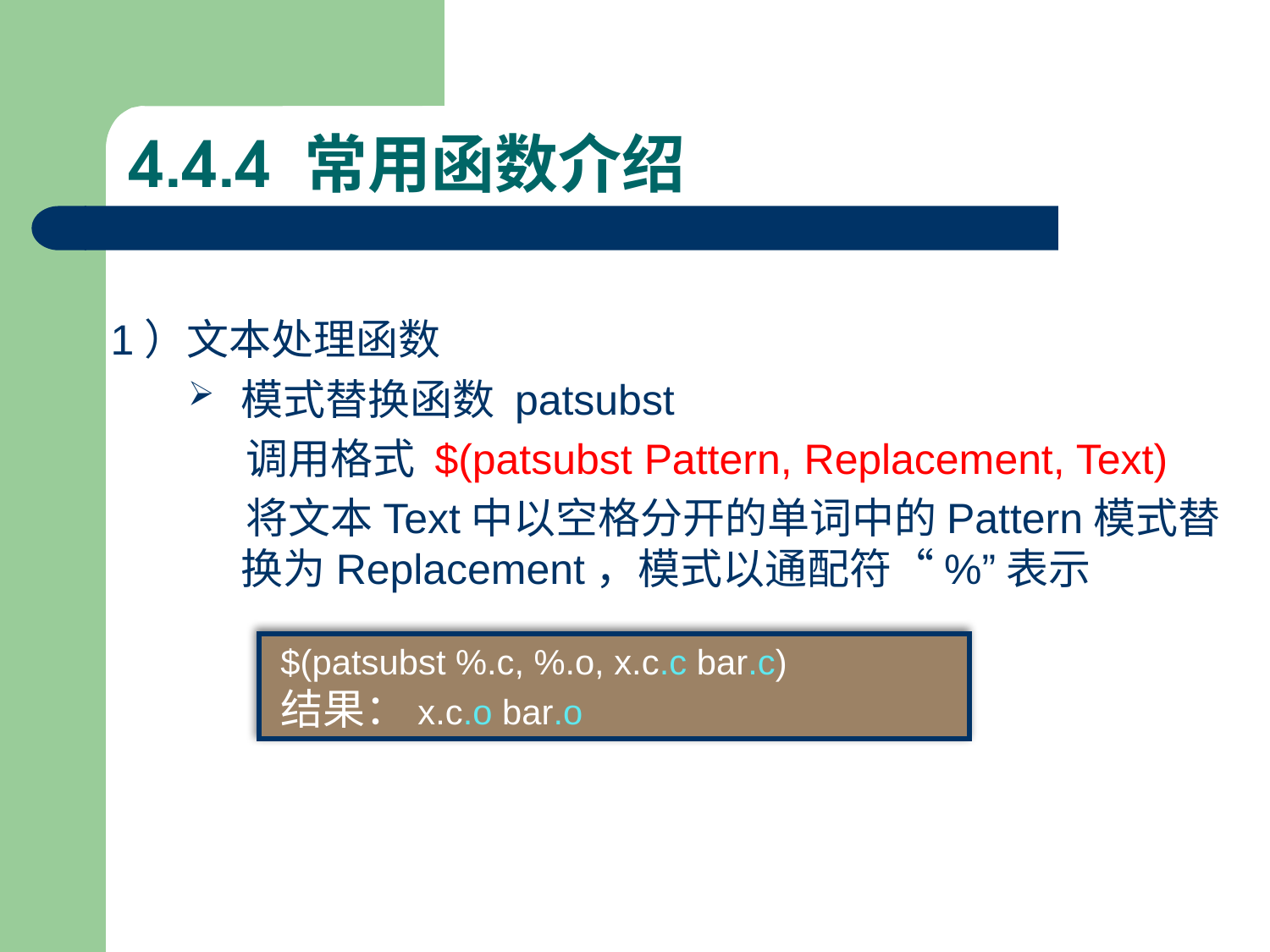

# 4.4.4 常用函数介绍
1）文本处理函数
模式替换函数 patsubst
     调用格式 $(patsubst Pattern, Replacement, Text)
     将文本Text中以空格分开的单词中的Pattern模式替换为Replacement，模式以通配符“%”表示
$(patsubst %.c, %.o, x.c.c bar.c)
结果：x.c.o bar.o